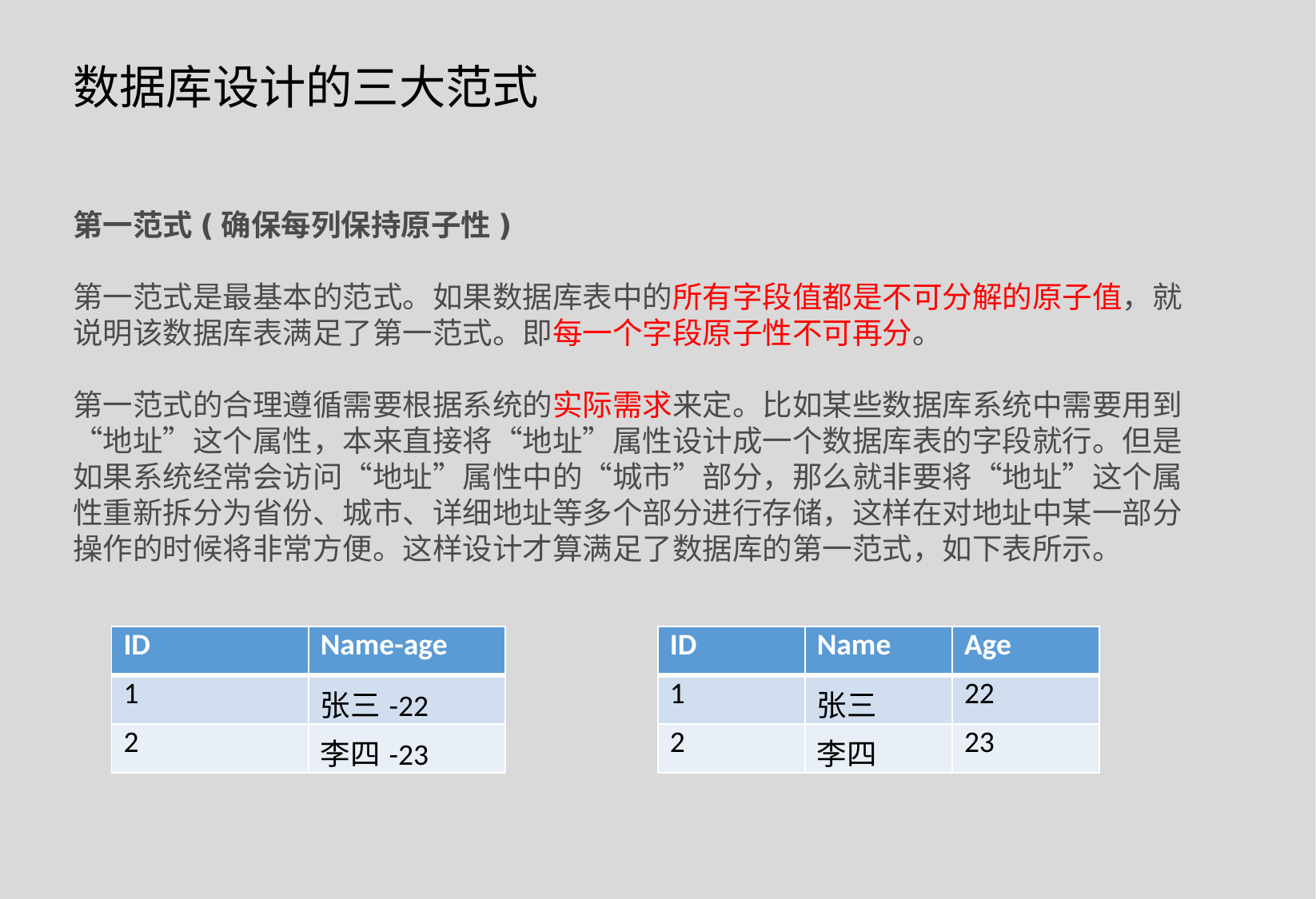

数据库设计的三大范式
第一范式(确保每列保持原子性)

第一范式是最基本的范式。如果数据库表中的所有字段值都是不可分解的原子值，就说明该数据库表满足了第一范式。即每一个字段原子性不可再分。

第一范式的合理遵循需要根据系统的实际需求来定。比如某些数据库系统中需要用到“地址”这个属性，本来直接将“地址”属性设计成一个数据库表的字段就行。但是如果系统经常会访问“地址”属性中的“城市”部分，那么就非要将“地址”这个属性重新拆分为省份、城市、详细地址等多个部分进行存储，这样在对地址中某一部分操作的时候将非常方便。这样设计才算满足了数据库的第一范式，如下表所示。

| ID | Name-age |
| --- | --- |
| 1 | 张三-22 |
| 2 | 李四-23 |
| ID | Name | Age |
| --- | --- | --- |
| 1 | 张三 | 22 |
| 2 | 李四 | 23 |